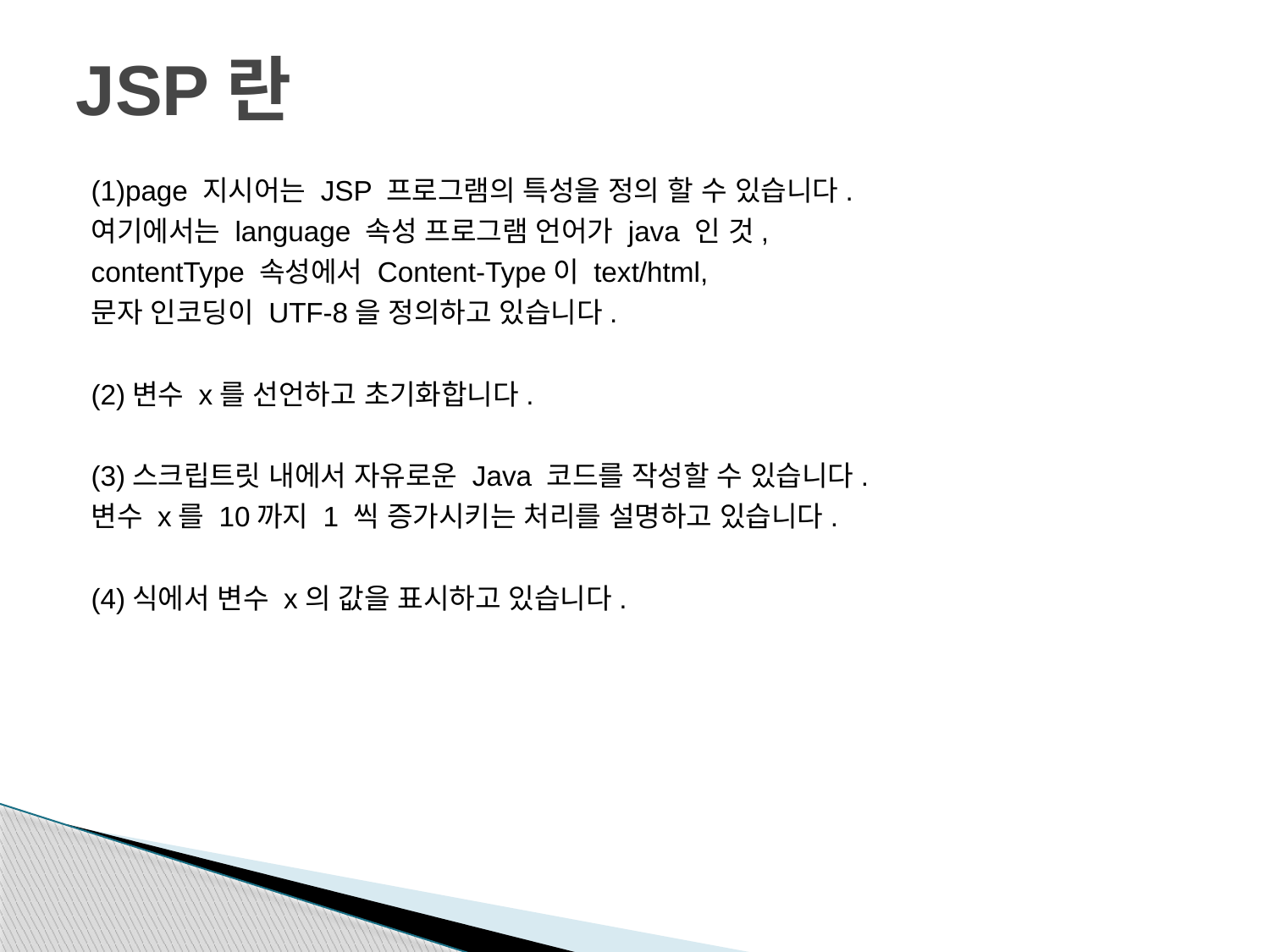

# JSP란
(1)page 지시어는 JSP 프로그램의 특성을 정의 할 수 있습니다.
여기에서는 language 속성 프로그램 언어가 java 인 것,
contentType 속성에서 Content-Type이 text/html,
문자 인코딩이 UTF-8을 정의하고 있습니다.

(2)변수 x를 선언하고 초기화합니다.

(3)스크립트릿 내에서 자유로운 Java 코드를 작성할 수 있습니다.
변수 x를 10까지 1 씩 증가시키는 처리를 설명하고 있습니다.

(4)식에서 변수 x의 값을 표시하고 있습니다.